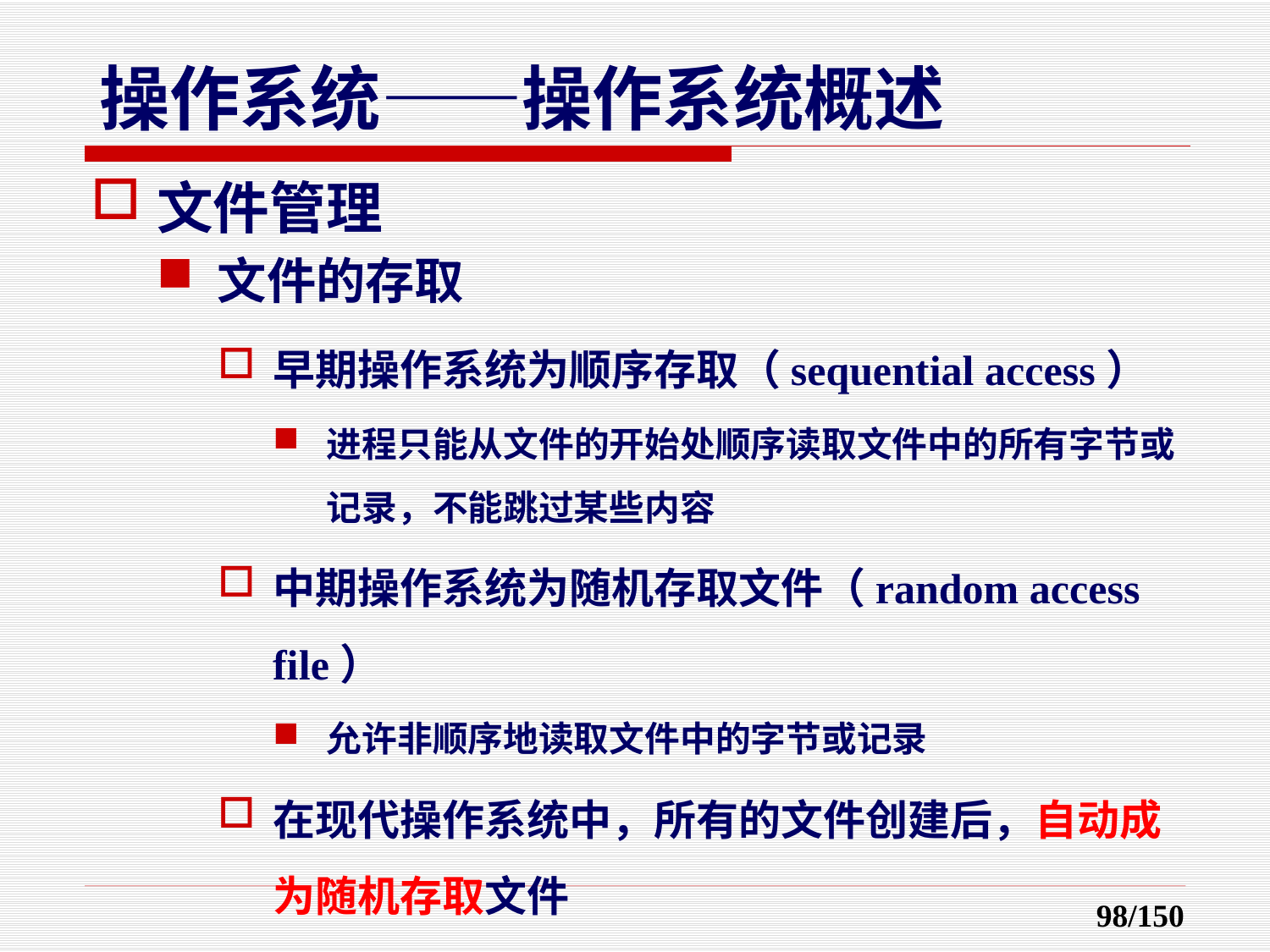

文件管理
文件的存取
早期操作系统为顺序存取（sequential access）
进程只能从文件的开始处顺序读取文件中的所有字节或记录，不能跳过某些内容
中期操作系统为随机存取文件（random access file）
允许非顺序地读取文件中的字节或记录
在现代操作系统中，所有的文件创建后，自动成为随机存取文件